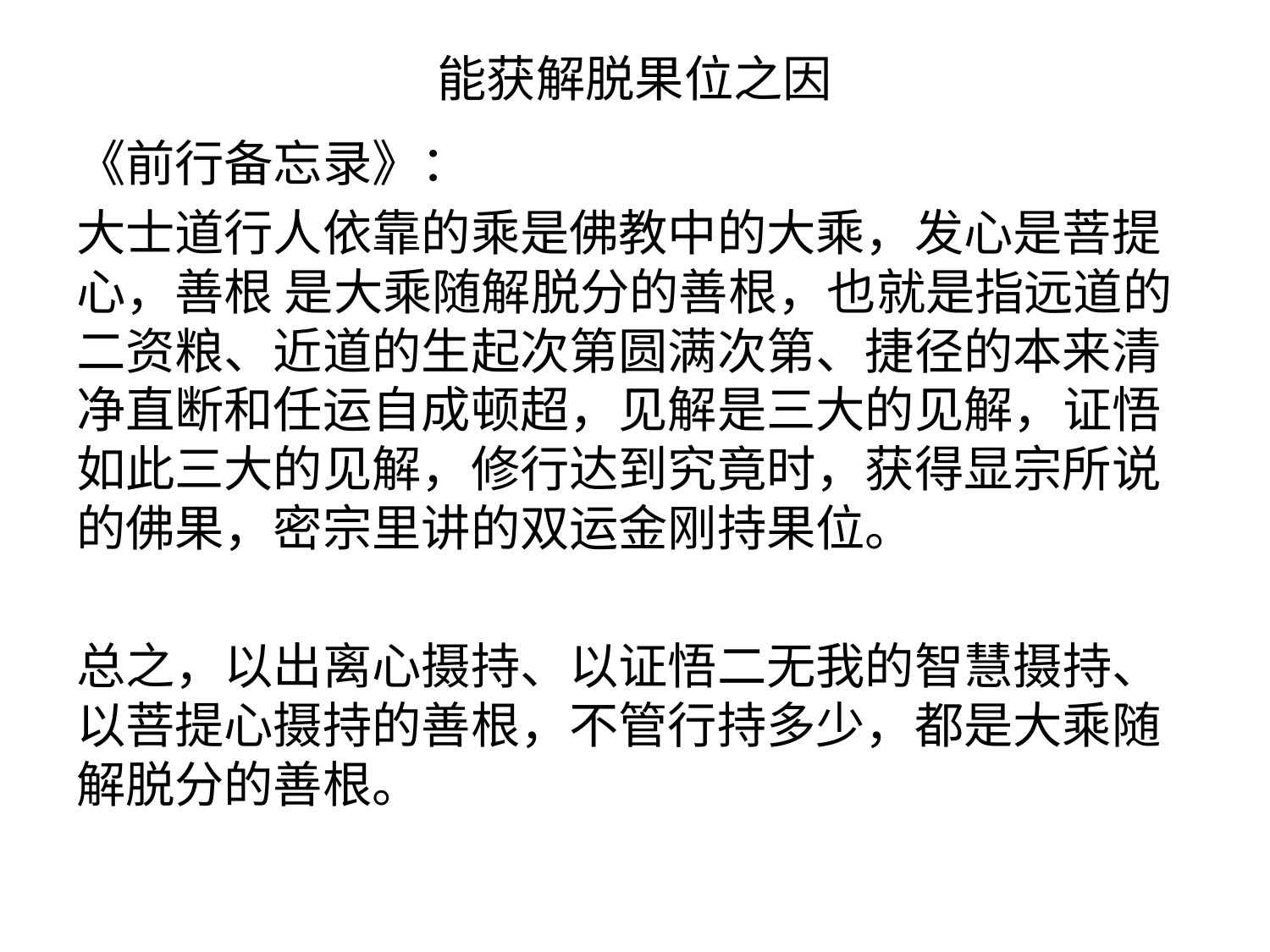

# 能获解脱果位之因
《前行备忘录》：
大士道行人依靠的乘是佛教中的大乘，发心是菩提心，善根 是大乘随解脱分的善根，也就是指远道的二资粮、近道的生起次第圆满次第、捷径的本来清净直断和任运自成顿超，见解是三大的见解，证悟如此三大的见解，修行达到究竟时，获得显宗所说的佛果，密宗里讲的双运金刚持果位。

总之，以出离心摄持、以证悟二无我的智慧摄持、以菩提心摄持的善根，不管行持多少，都是大乘随解脱分的善根。